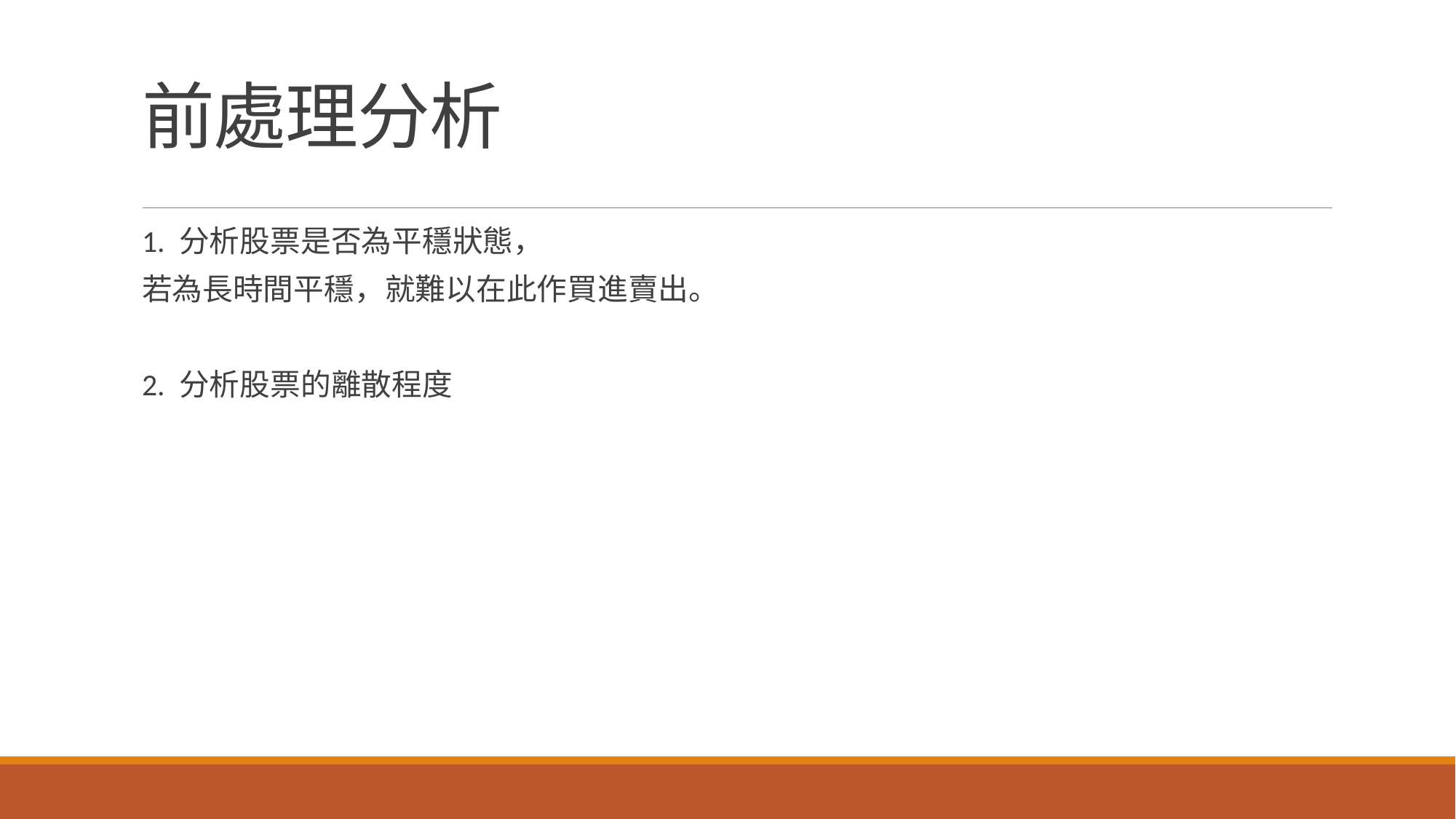

# 前處理分析
1. 分析股票是否為平穩狀態，
若為長時間平穩，就難以在此作買進賣出。

2. 分析股票的離散程度